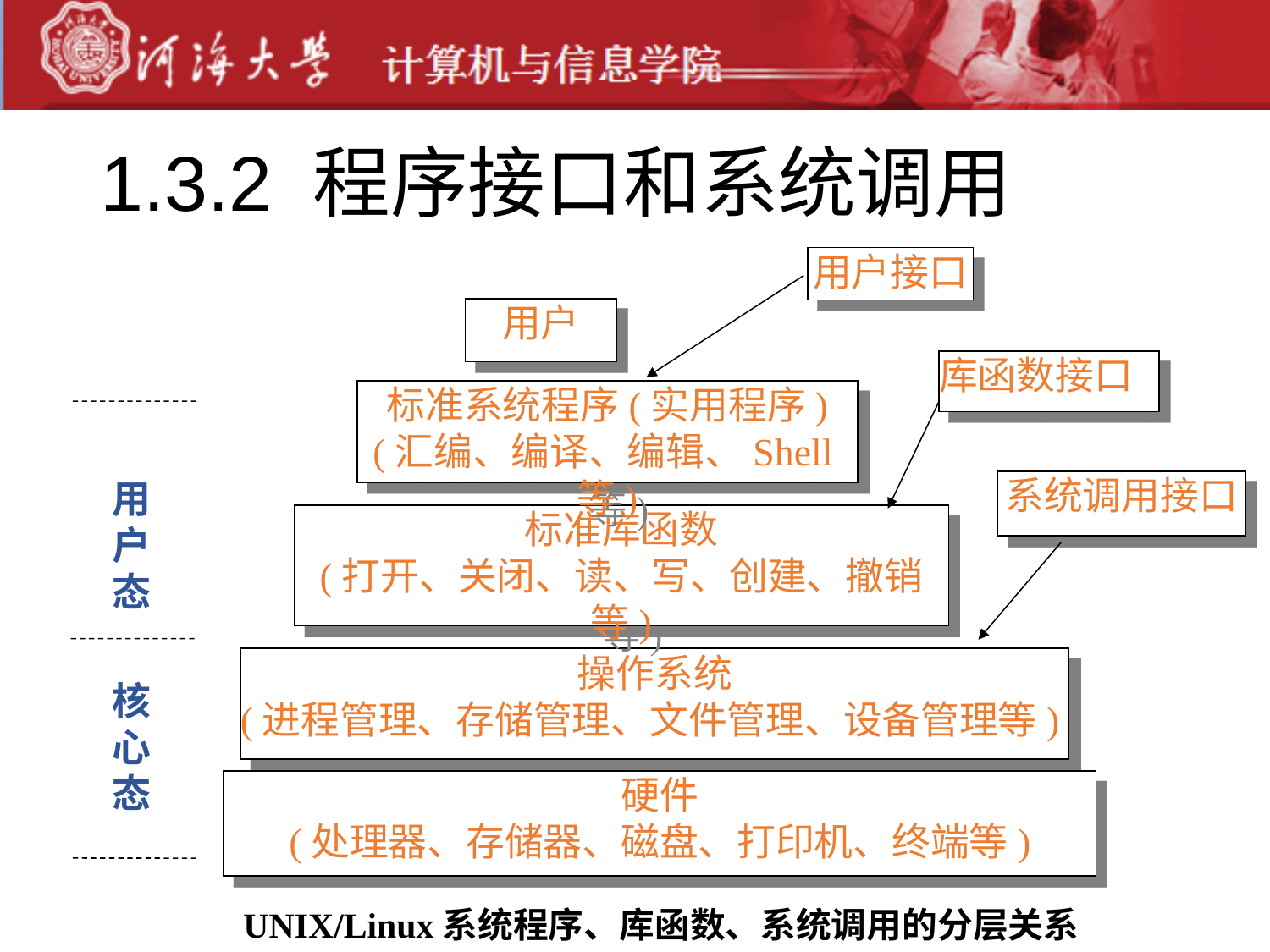

# 1.3.2 程序接口和系统调用
用户接口

用户
库函数接口
标准系统程序(实用程序)
(汇编、编译、编辑、Shell等)

系统调用接口
用
户
态
标准库函数
(打开、关闭、读、写、创建、撤销等)

操作系统
(进程管理、存储管理、文件管理、设备管理等)
核
心
态
硬件
(处理器、存储器、磁盘、打印机、终端等)

UNIX/Linux系统程序、库函数、系统调用的分层关系